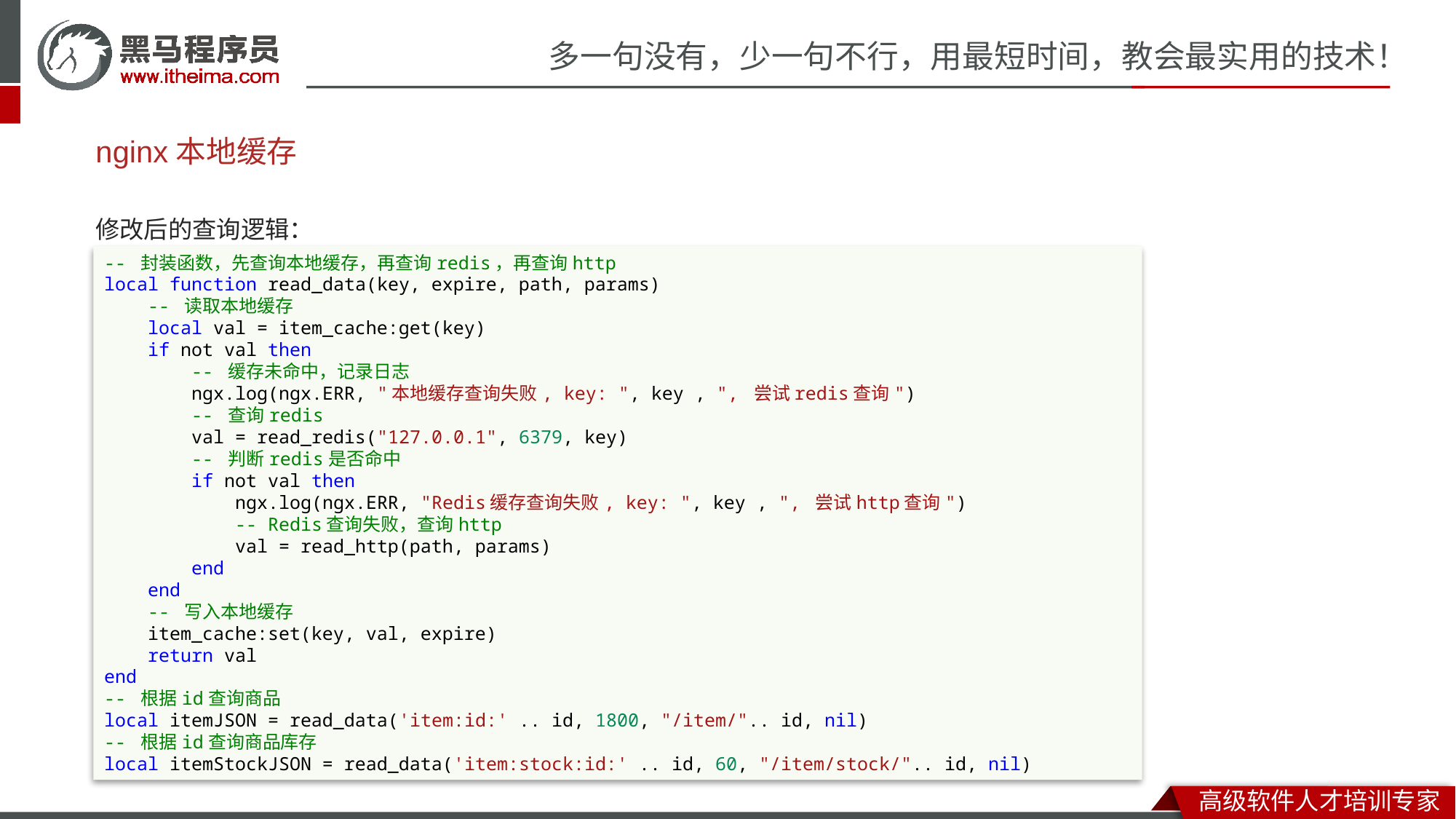

# nginx本地缓存
修改后的查询逻辑：
-- 封装函数，先查询本地缓存，再查询redis，再查询http
local function read_data(key, expire, path, params)
    -- 读取本地缓存
    local val = item_cache:get(key)
    if not val then
        -- 缓存未命中，记录日志
        ngx.log(ngx.ERR, "本地缓存查询失败, key: ", key , ", 尝试redis查询")
        -- 查询redis
        val = read_redis("127.0.0.1", 6379, key)
        -- 判断redis是否命中
        if not val then
            ngx.log(ngx.ERR, "Redis缓存查询失败, key: ", key , ", 尝试http查询")
            -- Redis查询失败，查询http
            val = read_http(path, params)
        end
    end
    -- 写入本地缓存
    item_cache:set(key, val, expire)
    return val
end
-- 根据id查询商品
local itemJSON = read_data('item:id:' .. id, 1800, "/item/".. id, nil)
-- 根据id查询商品库存
local itemStockJSON = read_data('item:stock:id:' .. id, 60, "/item/stock/".. id, nil)